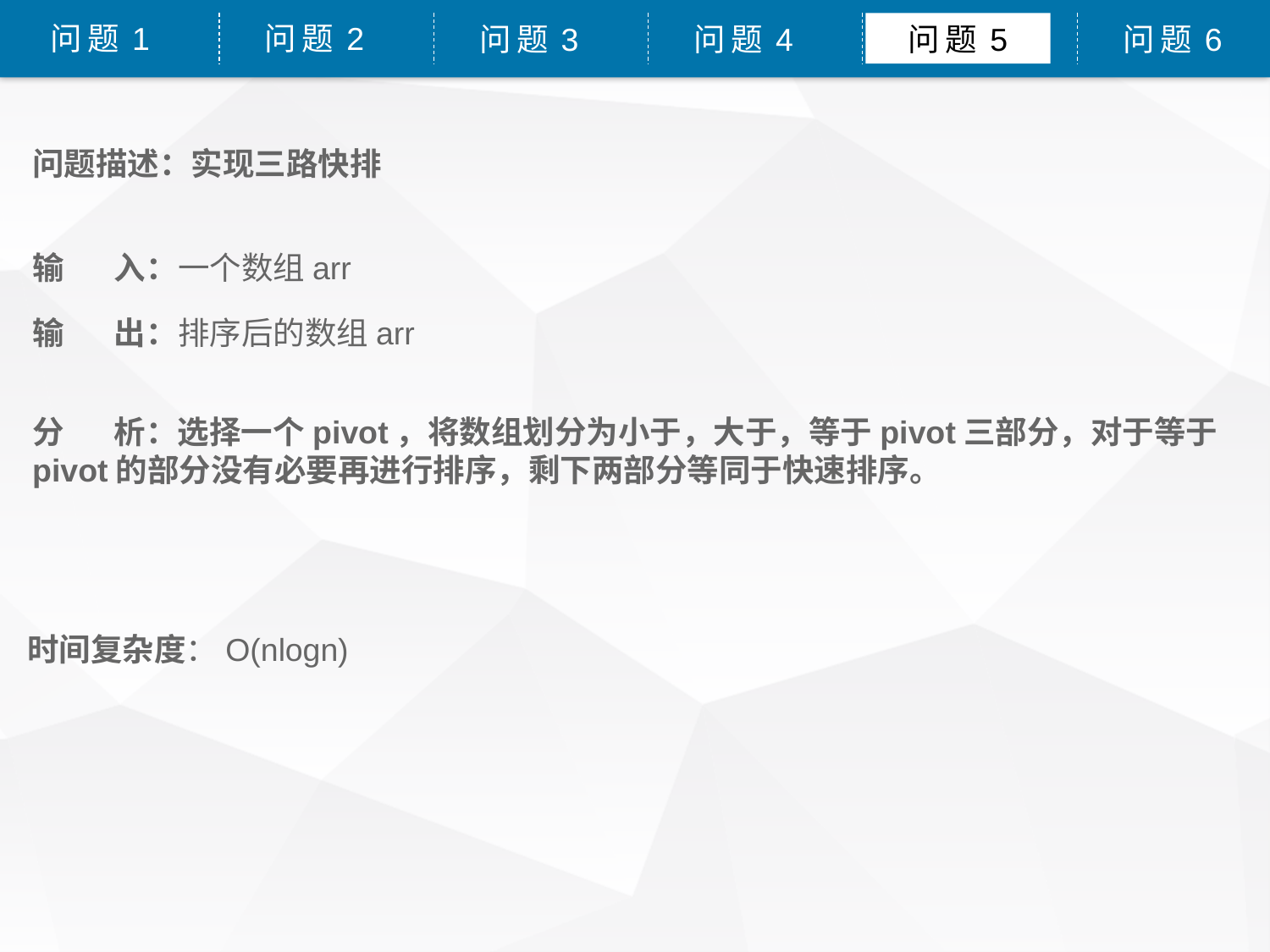

问题1
问题2
问题3
问题4
问题5
问题6
问题描述：实现三路快排
输       入：一个数组arr
输       出：排序后的数组arr
分       析：选择一个pivot，将数组划分为小于，大于，等于pivot三部分，对于等于pivot的部分没有必要再进行排序，剩下两部分等同于快速排序。
时间复杂度：O(nlogn)